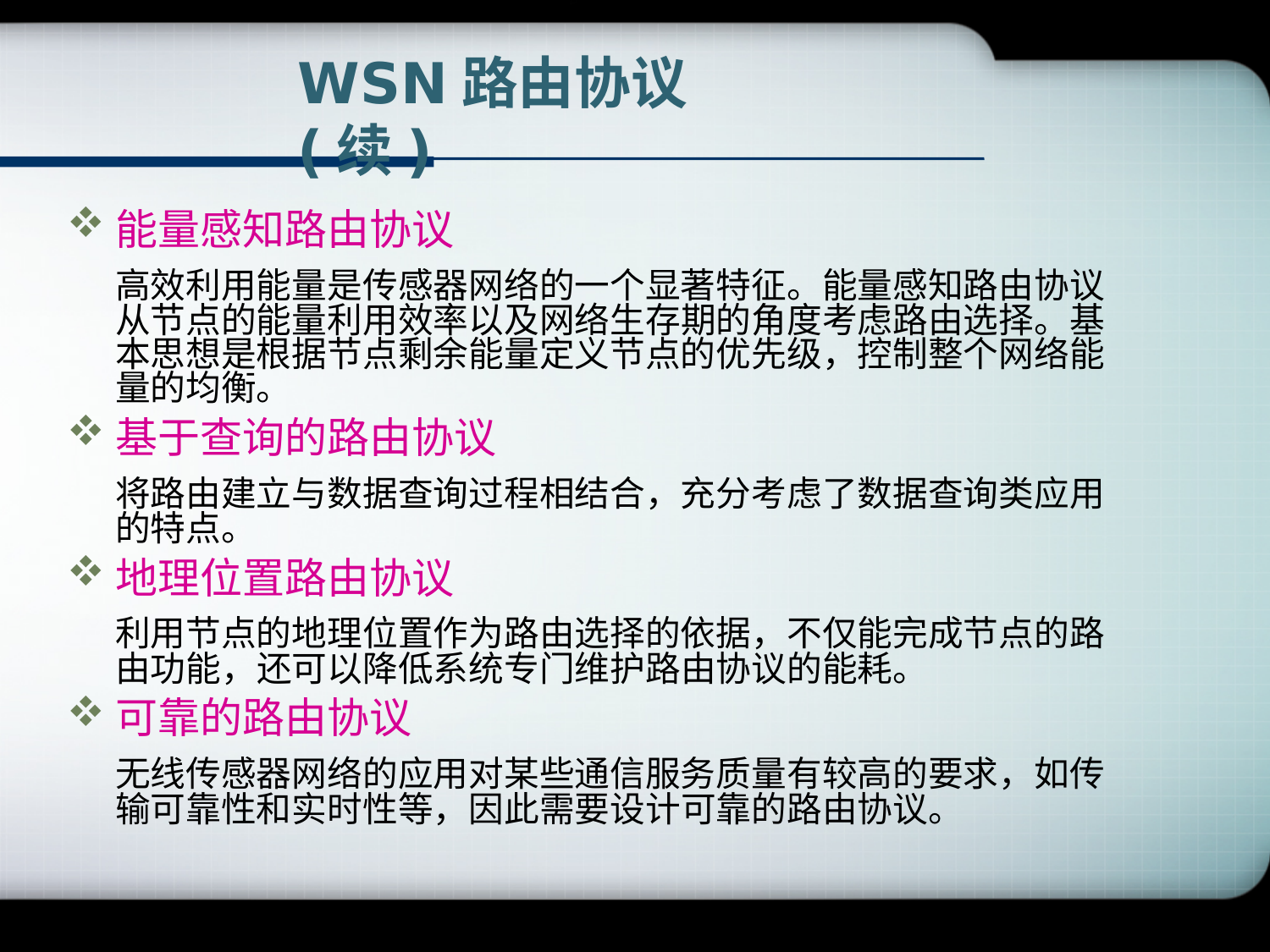

# WSN路由协议(续)
能量感知路由协议
	高效利用能量是传感器网络的一个显著特征。能量感知路由协议从节点的能量利用效率以及网络生存期的角度考虑路由选择。基本思想是根据节点剩余能量定义节点的优先级，控制整个网络能量的均衡。
基于查询的路由协议
	将路由建立与数据查询过程相结合，充分考虑了数据查询类应用的特点。
地理位置路由协议
	利用节点的地理位置作为路由选择的依据，不仅能完成节点的路由功能，还可以降低系统专门维护路由协议的能耗。
可靠的路由协议
	无线传感器网络的应用对某些通信服务质量有较高的要求，如传输可靠性和实时性等，因此需要设计可靠的路由协议。